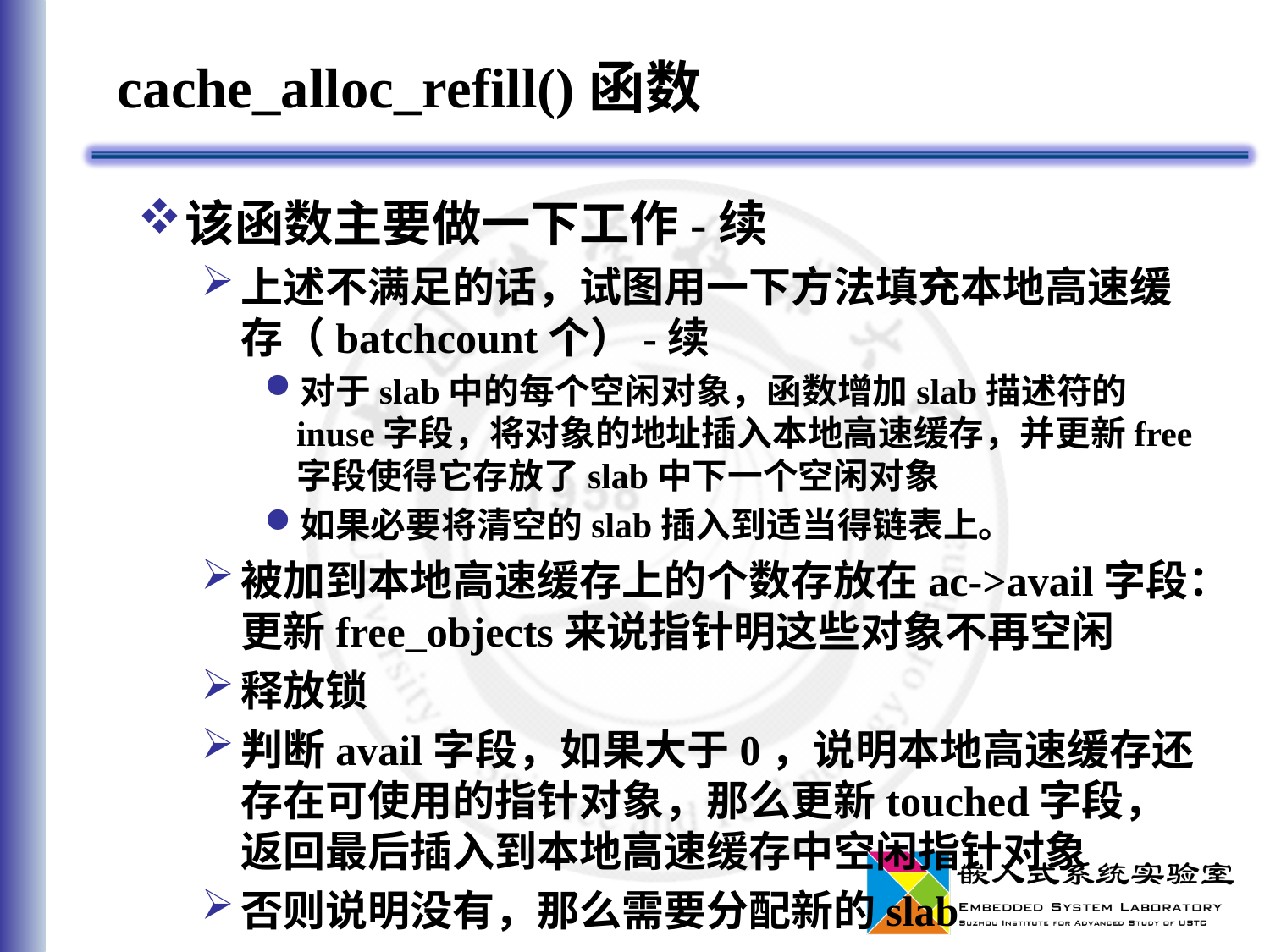

# cache_alloc_refill()函数
该函数主要做一下工作-续
上述不满足的话，试图用一下方法填充本地高速缓存（batchcount个）-续
对于slab中的每个空闲对象，函数增加slab描述符的inuse字段，将对象的地址插入本地高速缓存，并更新free字段使得它存放了slab中下一个空闲对象
如果必要将清空的slab插入到适当得链表上。
被加到本地高速缓存上的个数存放在ac->avail字段：更新free_objects来说指针明这些对象不再空闲
释放锁
判断avail字段，如果大于0，说明本地高速缓存还存在可使用的指针对象，那么更新touched字段，返回最后插入到本地高速缓存中空闲指针对象
否则说明没有，那么需要分配新的slab